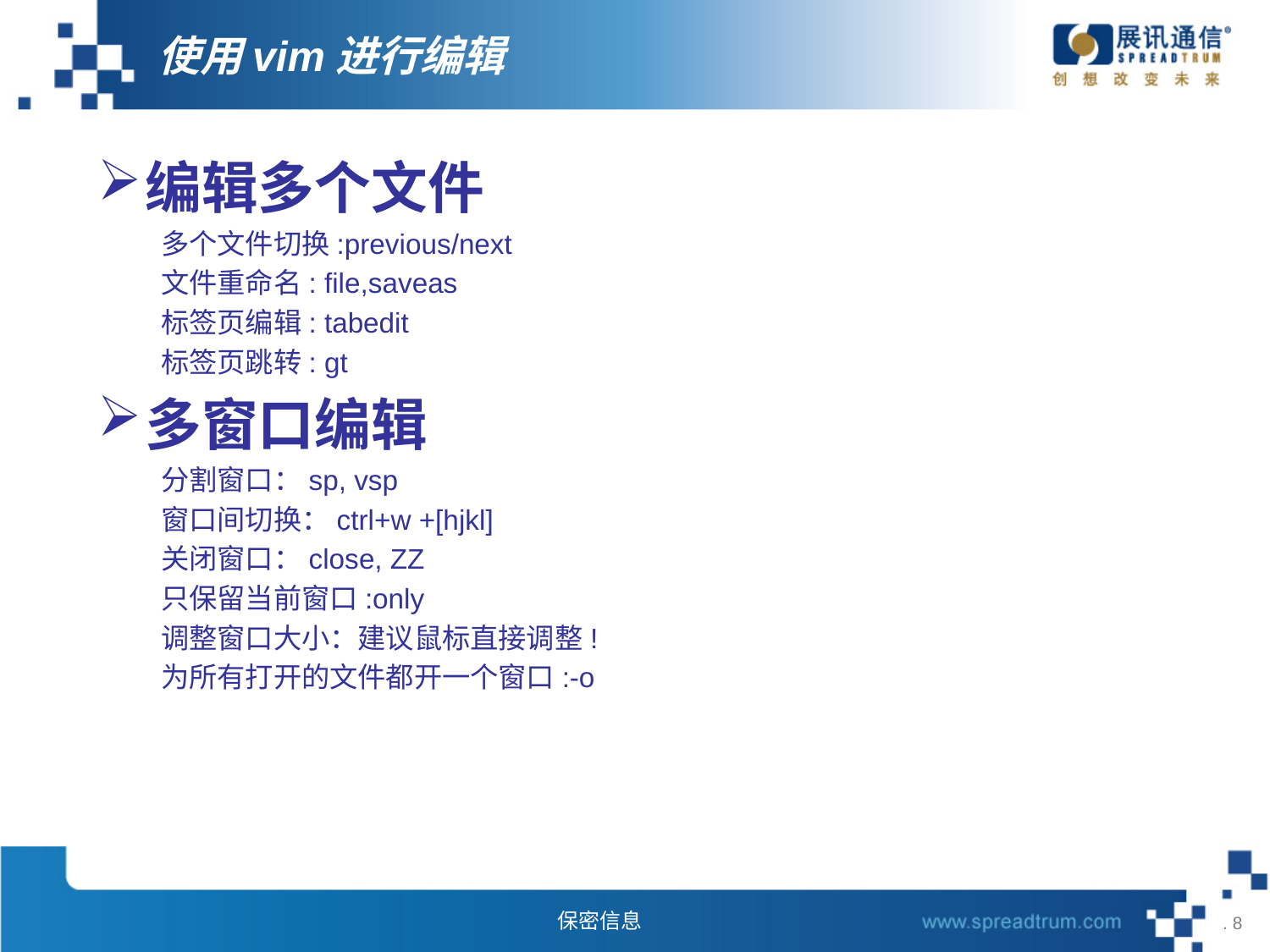

# 使用vim进行编辑
编辑多个文件
多个文件切换:previous/next
文件重命名: file,saveas
标签页编辑: tabedit
标签页跳转: gt
多窗口编辑
分割窗口：sp, vsp
窗口间切换：ctrl+w +[hjkl]
关闭窗口：close, ZZ
只保留当前窗口:only
调整窗口大小：建议鼠标直接调整!
为所有打开的文件都开一个窗口:-o

  . 8